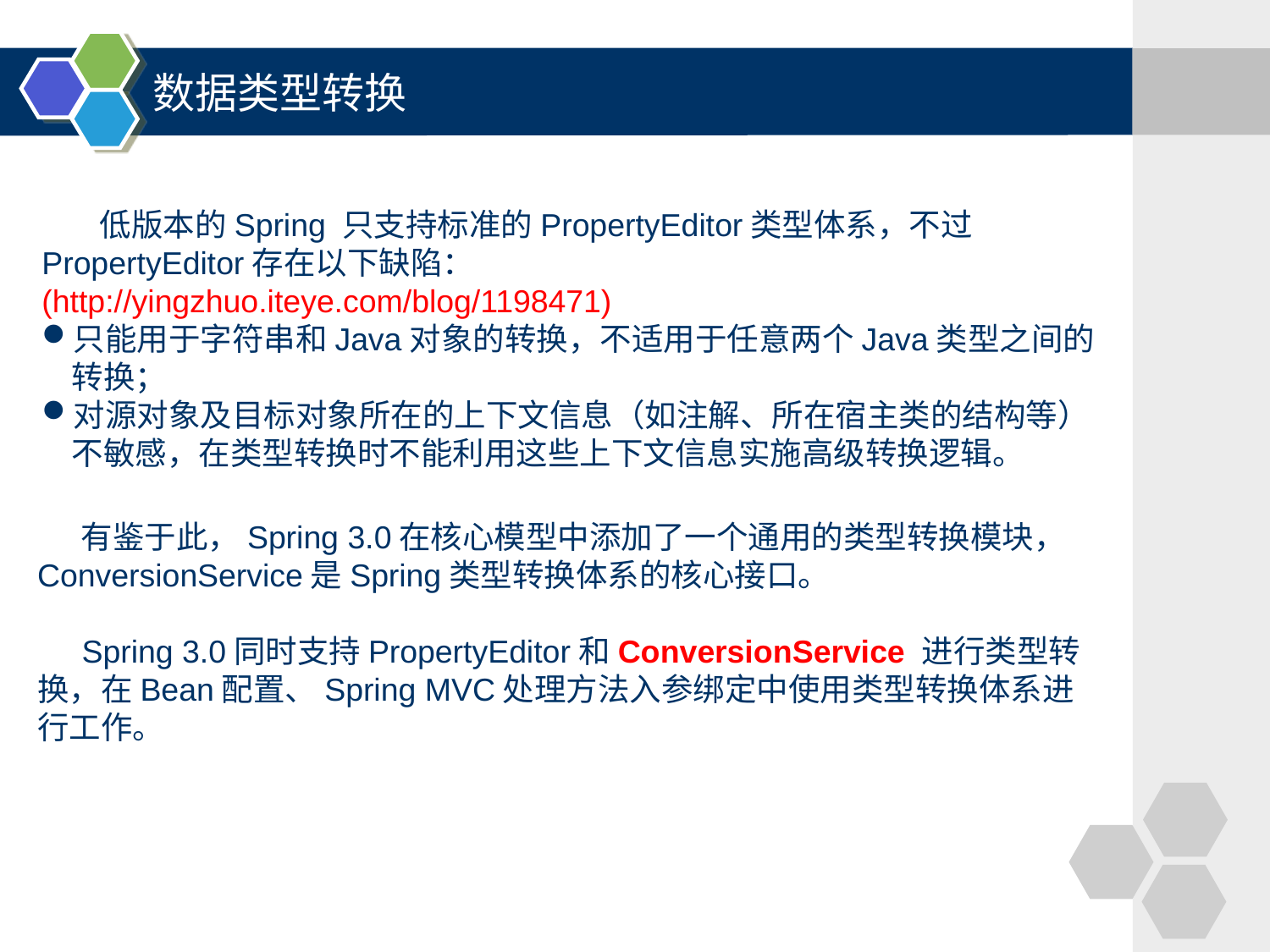

# 数据类型转换
       低版本的Spring 只支持标准的PropertyEditor类型体系，不过PropertyEditor存在以下缺陷：
(http://yingzhuo.iteye.com/blog/1198471)
只能用于字符串和Java对象的转换，不适用于任意两个Java类型之间的转换；
对源对象及目标对象所在的上下文信息（如注解、所在宿主类的结构等）不敏感，在类型转换时不能利用这些上下文信息实施高级转换逻辑。
     有鉴于此，Spring 3.0在核心模型中添加了一个通用的类型转换模块， ConversionService是Spring类型转换体系的核心接口。

     Spring 3.0同时支持PropertyEditor和ConversionService 进行类型转换，在Bean配置、Spring MVC处理方法入参绑定中使用类型转换体系进行工作。